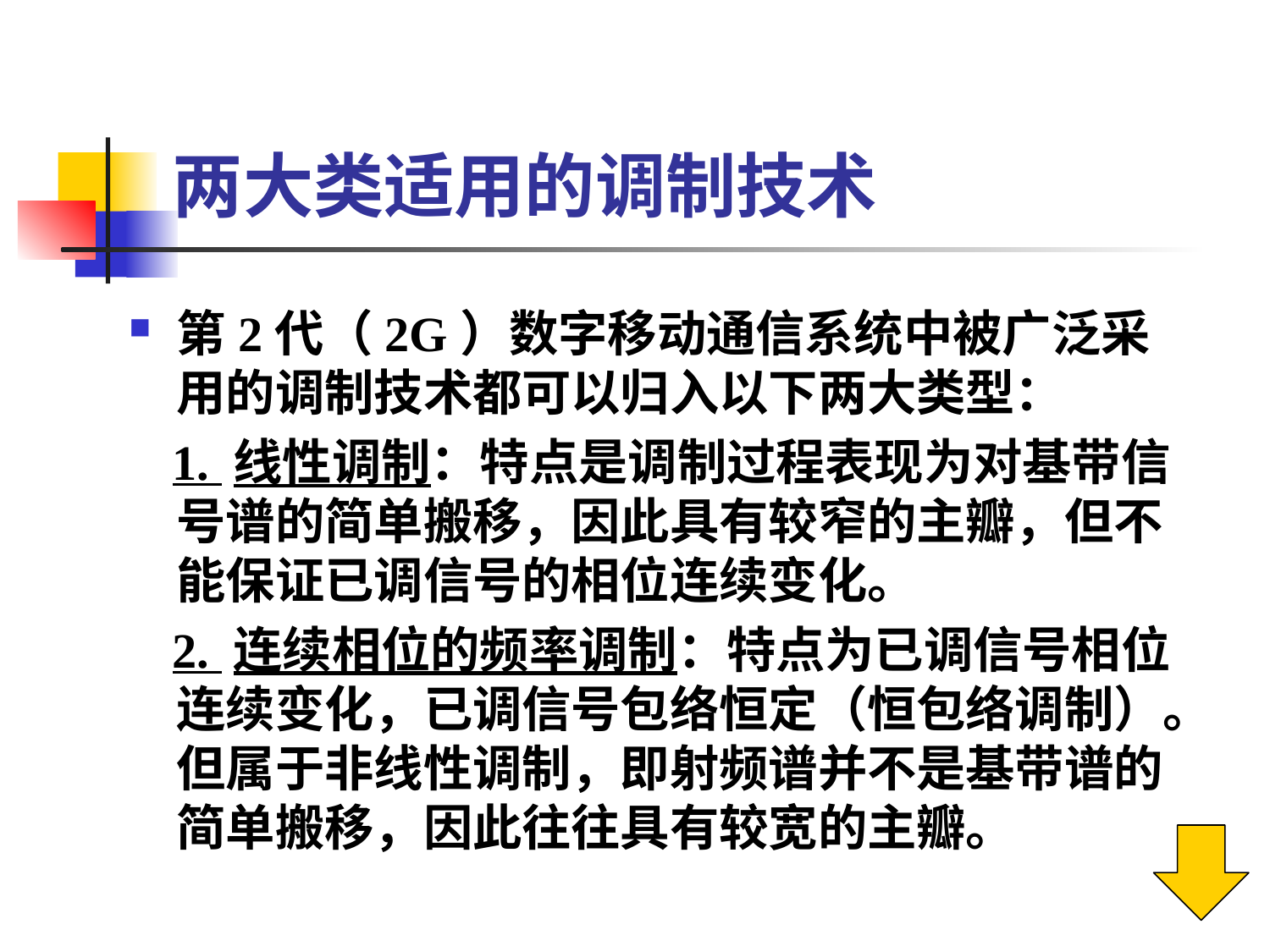

# 两大类适用的调制技术
第2代（2G）数字移动通信系统中被广泛采用的调制技术都可以归入以下两大类型：
   1. 线性调制：特点是调制过程表现为对基带信号谱的简单搬移，因此具有较窄的主瓣，但不能保证已调信号的相位连续变化。
   2. 连续相位的频率调制：特点为已调信号相位连续变化，已调信号包络恒定（恒包络调制）。但属于非线性调制，即射频谱并不是基带谱的简单搬移，因此往往具有较宽的主瓣。